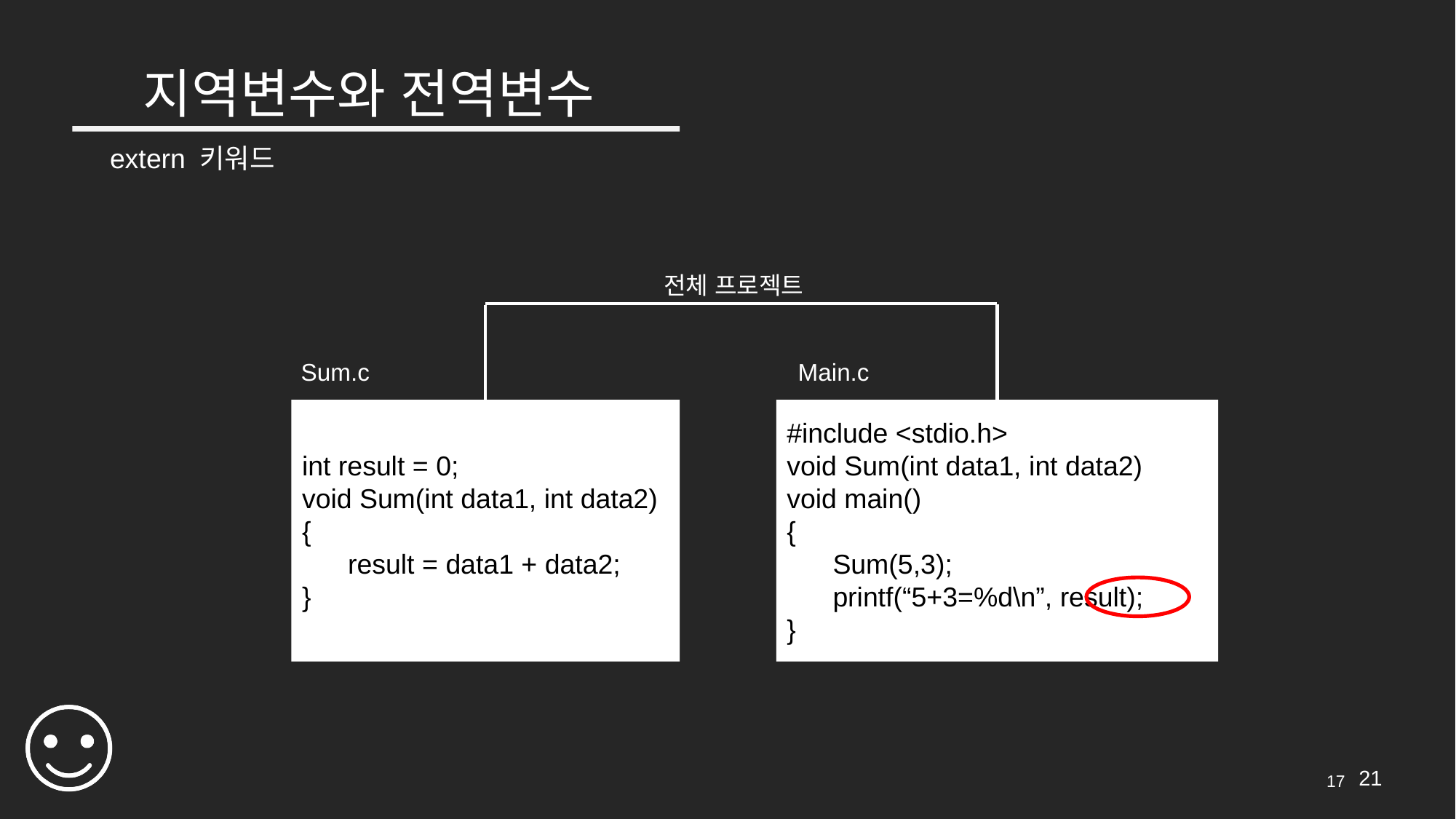

# 지역변수와 전역변수

extern 키워드
전체 프로젝트
Sum.c
Main.c
int result = 0;
void Sum(int data1, int data2)
{
      result = data1 + data2;
}
#include <stdio.h>
void Sum(int data1, int data2)
void main()
{
      Sum(5,3);
      printf(“5+3=%d\n”, result);
}

17